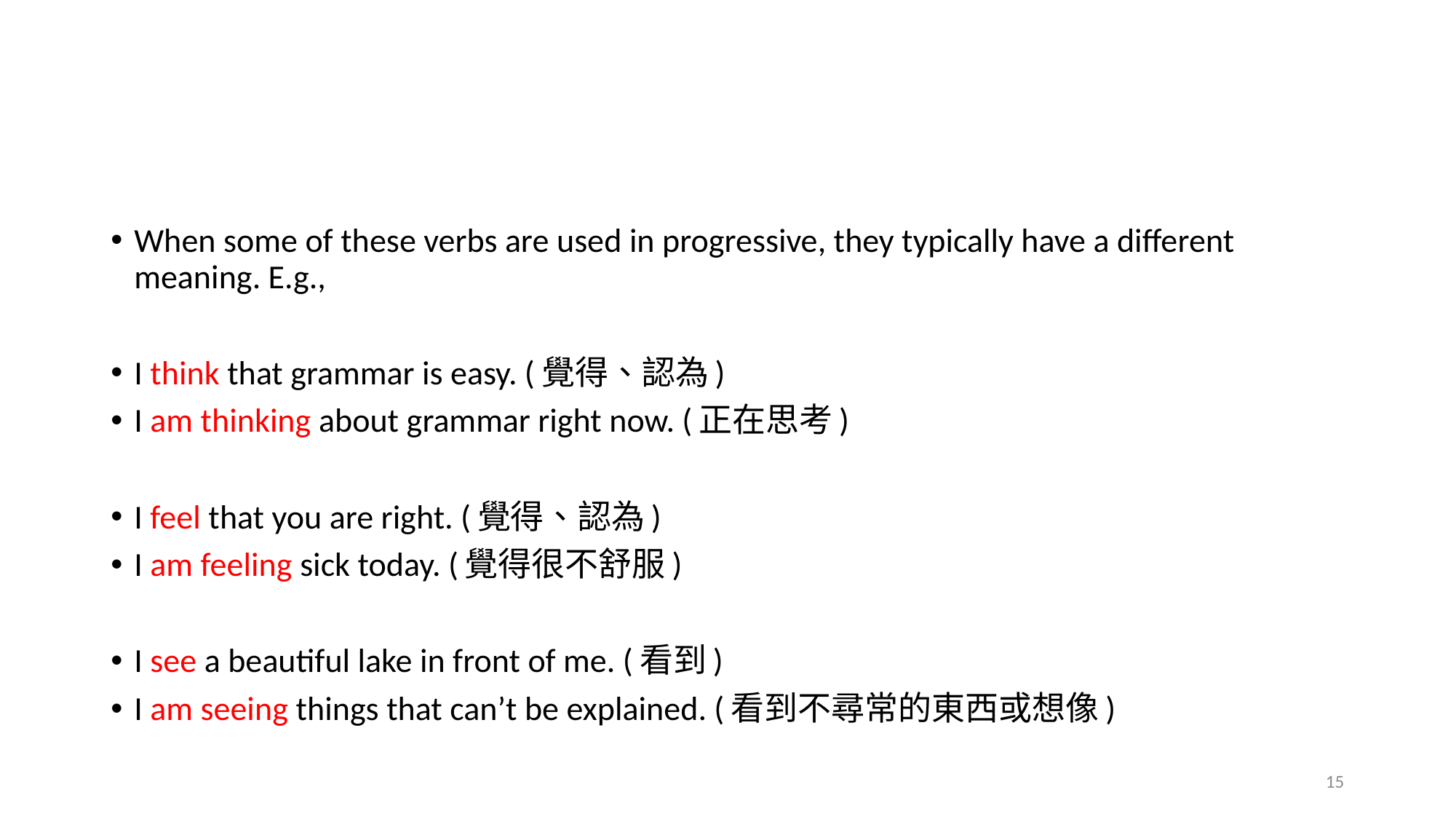

#
When some of these verbs are used in progressive, they typically have a different meaning. E.g.,

I think that grammar is easy. (覺得、認為)
I am thinking about grammar right now. (正在思考)

I feel that you are right. (覺得、認為)
I am feeling sick today. (覺得很不舒服)

I see a beautiful lake in front of me. (看到)
I am seeing things that can’t be explained. (看到不尋常的東西或想像)
15